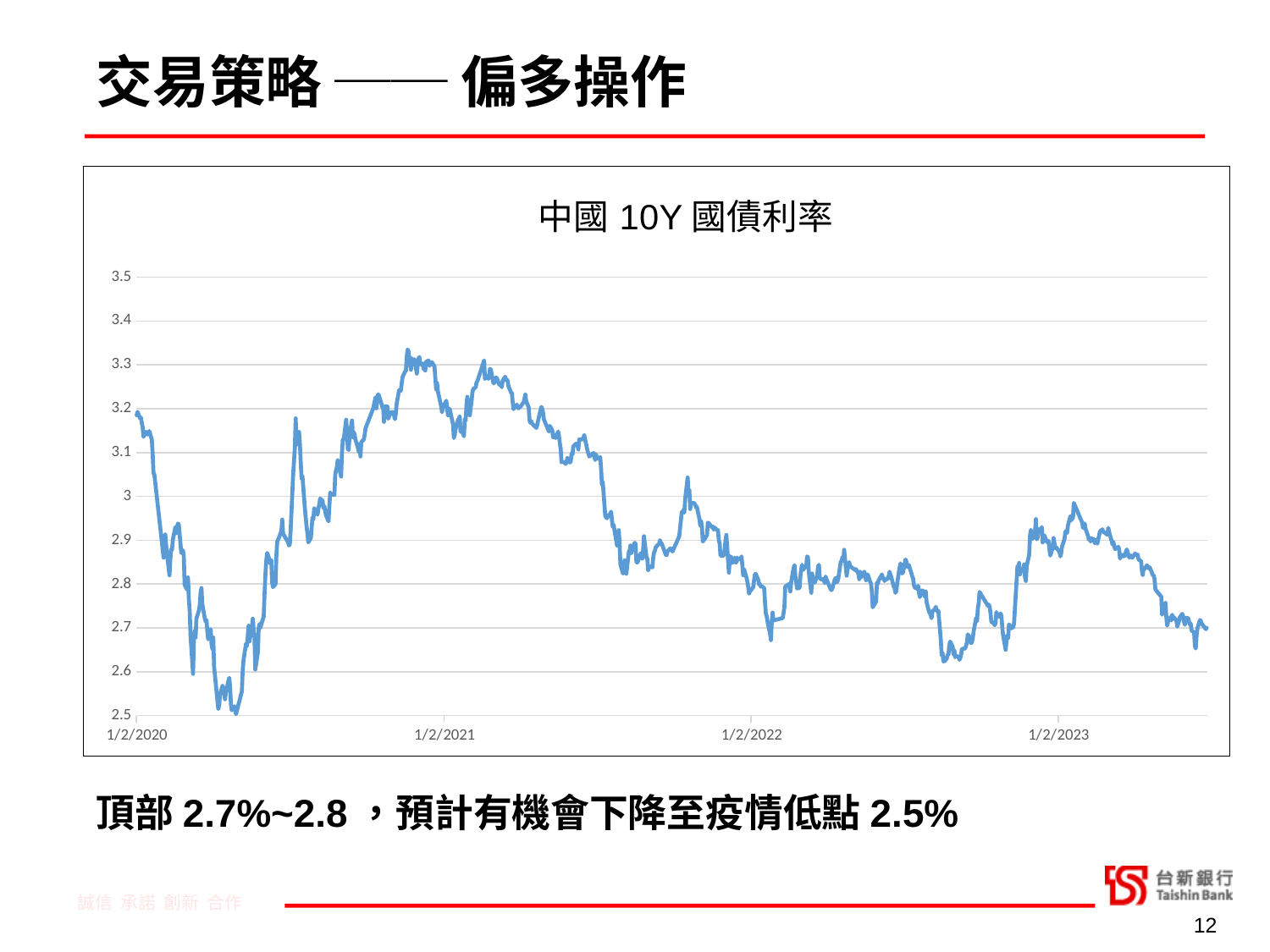

# 交易策略 ── 偏多操作

頂部2.7%~2.8，預計有機會下降至疫情低點2.5%

### Chart: 中國10Y國債利率

| Category | 10Y |
|---|---|
| 43832 | 3.185 |
| 43833 | 3.193 |
| 43836 | 3.178 |
| 43837 | 3.18 |
| 43838 | 3.168 |
| 43839 | 3.159 |
| 43840 | 3.136 |
| 43843 | 3.147 |
| 43844 | 3.146 |
| 43845 | 3.141 |
| 43846 | 3.143 |
| 43847 | 3.149 |
| 43850 | 3.129 |
| 43851 | 3.096 |
| 43852 | 3.053 |
| 43853 | 3.05 |
| 43864 | 2.86 |
| 43865 | 2.89 |
| 43866 | 2.913 |
| 43867 | 2.888 |
| 43868 | 2.868 |
| 43871 | 2.82 |
| 43872 | 2.858 |
| 43873 | 2.88 |
| 43874 | 2.878 |
| 43875 | 2.901 |
| 43878 | 2.93 |
| 43879 | 2.916 |
| 43880 | 2.929 |
| 43881 | 2.938 |
| 43882 | 2.936 |
| 43885 | 2.871 |
| 43886 | 2.872 |
| 43887 | 2.877 |
| 43888 | 2.863 |
| 43889 | 2.798 |
| 43892 | 2.787 |
| 43893 | 2.815 |
| 43894 | 2.766 |
| 43895 | 2.739 |
| 43896 | 2.681 |
| 43899 | 2.595 |
| 43900 | 2.673 |
| 43901 | 2.693 |
| 43902 | 2.678 |
| 43903 | 2.721 |
| 43906 | 2.74 |
| 43907 | 2.753 |
| 43908 | 2.782 |
| 43909 | 2.791 |
| 43910 | 2.754 |
| 43913 | 2.721 |
| 43914 | 2.714 |
| 43915 | 2.718 |
| 43916 | 2.692 |
| 43917 | 2.674 |
| 43920 | 2.697 |
| 43921 | 2.663 |
| 43922 | 2.652 |
| 43923 | 2.678 |
| 43924 | 2.611 |
| 43928 | 2.534 |
| 43929 | 2.515 |
| 43930 | 2.523 |
| 43931 | 2.547 |
| 43934 | 2.568 |
| 43935 | 2.564 |
| 43936 | 2.551 |
| 43937 | 2.537 |
| 43938 | 2.552 |
| 43941 | 2.579 |
| 43942 | 2.586 |
| 43943 | 2.568 |
| 43944 | 2.527 |
| 43945 | 2.512 |
| 43948 | 2.521 |
| 43949 | 2.518 |
| 43950 | 2.503 |
| 43951 | 2.51 |
| 43957 | 2.555 |
| 43958 | 2.603 |
| 43959 | 2.627 |
| 43962 | 2.664 |
| 43963 | 2.658 |
| 43964 | 2.68 |
| 43965 | 2.705 |
| 43966 | 2.669 |
| 43969 | 2.701 |
| 43970 | 2.721 |
| 43971 | 2.695 |
| 43972 | 2.683 |
| 43973 | 2.605 |
| 43976 | 2.644 |
| 43977 | 2.7 |
| 43978 | 2.709 |
| 43979 | 2.7 |
| 43980 | 2.707 |
| 43983 | 2.726 |
| 43984 | 2.778 |
| 43985 | 2.821 |
| 43986 | 2.853 |
| 43987 | 2.871 |
| 43990 | 2.855 |
| 43991 | 2.846 |
| 43992 | 2.854 |
| 43993 | 2.803 |
| 43994 | 2.793 |
| 43997 | 2.8 |
| 43998 | 2.863 |
| 43999 | 2.897 |
| 44000 | 2.901 |
| 44001 | 2.905 |
| 44004 | 2.921 |
| 44005 | 2.947 |
| 44006 | 2.915 |
| 44011 | 2.898 |
| 44012 | 2.895 |
| 44013 | 2.888 |
| 44014 | 2.89 |
| 44015 | 2.923 |
| 44018 | 3.05 |
| 44019 | 3.08 |
| 44020 | 3.11 |
| 44021 | 3.178 |
| 44022 | 3.118 |
| 44025 | 3.147 |
| 44026 | 3.12 |
| 44027 | 3.078 |
| 44028 | 3.04 |
| 44029 | 3.047 |
| 44032 | 2.971 |
| 44033 | 2.95 |
| 44034 | 2.93 |
| 44035 | 2.916 |
| 44036 | 2.895 |
| 44039 | 2.905 |
| 44040 | 2.928 |
| 44041 | 2.952 |
| 44042 | 2.947 |
| 44043 | 2.973 |
| 44046 | 2.963 |
| 44047 | 2.958 |
| 44048 | 2.972 |
| 44049 | 2.981 |
| 44050 | 2.995 |
| 44053 | 2.99 |
| 44054 | 2.973 |
| 44055 | 2.978 |
| 44056 | 2.968 |
| 44057 | 2.957 |
| 44060 | 2.943 |
| 44061 | 2.977 |
| 44062 | 3.009 |
| 44063 | 3.003 |
| 44064 | 3.005 |
| 44067 | 3.003 |
| 44068 | 3.05 |
| 44069 | 3.059 |
| 44070 | 3.067 |
| 44071 | 3.083 |
| 44074 | 3.053 |
| 44075 | 3.045 |
| 44076 | 3.097 |
| 44077 | 3.13 |
| 44078 | 3.128 |
| 44081 | 3.175 |
| 44082 | 3.148 |
| 44083 | 3.108 |
| 44084 | 3.106 |
| 44085 | 3.14 |
| 44088 | 3.173 |
| 44089 | 3.135 |
| 44090 | 3.147 |
| 44091 | 3.141 |
| 44092 | 3.13 |
| 44095 | 3.111 |
| 44096 | 3.101 |
| 44097 | 3.119 |
| 44098 | 3.091 |
| 44099 | 3.124 |
| 44102 | 3.13 |
| 44103 | 3.14 |
| 44104 | 3.155 |
| 44113 | 3.2 |
| 44116 | 3.226 |
| 44117 | 3.201 |
| 44118 | 3.223 |
| 44119 | 3.233 |
| 44120 | 3.23 |
| 44123 | 3.211 |
| 44124 | 3.203 |
| 44125 | 3.204 |
| 44126 | 3.17 |
| 44127 | 3.205 |
| 44130 | 3.205 |
| 44131 | 3.177 |
| 44132 | 3.183 |
| 44133 | 3.186 |
| 44134 | 3.192 |
| 44137 | 3.192 |
| 44138 | 3.185 |
| 44139 | 3.176 |
| 44140 | 3.189 |
| 44141 | 3.211 |
| 44144 | 3.243 |
| 44145 | 3.243 |
| 44146 | 3.241 |
| 44147 | 3.258 |
| 44148 | 3.272 |
| 44151 | 3.285 |
| 44152 | 3.286 |
| 44153 | 3.318 |
| 44154 | 3.335 |
| 44155 | 3.332 |
| 44158 | 3.289 |
| 44159 | 3.315 |
| 44160 | 3.307 |
| 44161 | 3.307 |
| 44162 | 3.313 |
| 44165 | 3.28 |
| 44166 | 3.299 |
| 44167 | 3.314 |
| 44168 | 3.318 |
| 44169 | 3.301 |
| 44172 | 3.303 |
| 44173 | 3.29 |
| 44174 | 3.301 |
| 44175 | 3.287 |
| 44176 | 3.307 |
| 44179 | 3.31 |
| 44180 | 3.298 |
| 44181 | 3.303 |
| 44182 | 3.303 |
| 44183 | 3.306 |
| 44186 | 3.296 |
| 44187 | 3.269 |
| 44188 | 3.244 |
| 44189 | 3.259 |
| 44190 | 3.24 |
| 44193 | 3.213 |
| 44194 | 3.205 |
| 44195 | 3.192 |
| 44196 | 3.203 |
| 44200 | 3.218 |
| 44201 | 3.203 |
| 44202 | 3.185 |
| 44203 | 3.186 |
| 44204 | 3.2 |
| 44207 | 3.173 |
| 44208 | 3.166 |
| 44209 | 3.133 |
| 44210 | 3.14 |
| 44211 | 3.153 |
| 44214 | 3.175 |
| 44215 | 3.176 |
| 44216 | 3.183 |
| 44217 | 3.147 |
| 44218 | 3.155 |
| 44221 | 3.137 |
| 44222 | 3.177 |
| 44223 | 3.172 |
| 44224 | 3.206 |
| 44225 | 3.227 |
| 44228 | 3.185 |
| 44229 | 3.202 |
| 44230 | 3.215 |
| 44231 | 3.236 |
| 44232 | 3.245 |
| 44235 | 3.249 |
| 44236 | 3.26 |
| 44237 | 3.263 |
| 44245 | 3.31 |
| 44246 | 3.268 |
| 44249 | 3.275 |
| 44250 | 3.268 |
| 44251 | 3.276 |
| 44252 | 3.291 |
| 44253 | 3.289 |
| 44256 | 3.258 |
| 44257 | 3.258 |
| 44258 | 3.266 |
| 44259 | 3.271 |
| 44260 | 3.27 |
| 44263 | 3.255 |
| 44264 | 3.257 |
| 44265 | 3.253 |
| 44266 | 3.249 |
| 44267 | 3.264 |
| 44270 | 3.273 |
| 44271 | 3.265 |
| 44272 | 3.266 |
| 44273 | 3.263 |
| 44274 | 3.251 |
| 44277 | 3.237 |
| 44278 | 3.236 |
| 44279 | 3.214 |
| 44280 | 3.199 |
| 44281 | 3.204 |
| 44284 | 3.209 |
| 44285 | 3.202 |
| 44286 | 3.201 |
| 44287 | 3.204 |
| 44288 | 3.204 |
| 44292 | 3.215 |
| 44293 | 3.223 |
| 44294 | 3.233 |
| 44295 | 3.217 |
| 44298 | 3.203 |
| 44299 | 3.173 |
| 44300 | 3.168 |
| 44301 | 3.172 |
| 44302 | 3.166 |
| 44305 | 3.16 |
| 44306 | 3.159 |
| 44307 | 3.156 |
| 44308 | 3.162 |
| 44309 | 3.171 |
| 44312 | 3.197 |
| 44313 | 3.204 |
| 44314 | 3.2 |
| 44315 | 3.192 |
| 44316 | 3.176 |
| 44322 | 3.148 |
| 44323 | 3.161 |
| 44326 | 3.151 |
| 44327 | 3.135 |
| 44328 | 3.135 |
| 44329 | 3.14 |
| 44330 | 3.133 |
| 44333 | 3.148 |
| 44334 | 3.138 |
| 44335 | 3.121 |
| 44336 | 3.109 |
| 44337 | 3.078 |
| 44340 | 3.078 |
| 44341 | 3.076 |
| 44342 | 3.074 |
| 44343 | 3.078 |
| 44344 | 3.088 |
| 44347 | 3.077 |
| 44348 | 3.08 |
| 44349 | 3.098 |
| 44350 | 3.095 |
| 44351 | 3.114 |
| 44354 | 3.12 |
| 44355 | 3.12 |
| 44356 | 3.117 |
| 44357 | 3.107 |
| 44358 | 3.13 |
| 44362 | 3.13 |
| 44363 | 3.134 |
| 44364 | 3.14 |
| 44365 | 3.13 |
| 44368 | 3.103 |
| 44369 | 3.098 |
| 44370 | 3.091 |
| 44371 | 3.093 |
| 44372 | 3.093 |
| 44375 | 3.099 |
| 44376 | 3.093 |
| 44377 | 3.083 |
| 44378 | 3.096 |
| 44379 | 3.089 |
| 44382 | 3.085 |
| 44383 | 3.09 |
| 44384 | 3.065 |
| 44385 | 3.026 |
| 44386 | 3.033 |
| 44389 | 2.956 |
| 44390 | 2.952 |
| 44391 | 2.95 |
| 44392 | 2.957 |
| 44393 | 2.954 |
| 44396 | 2.965 |
| 44397 | 2.944 |
| 44398 | 2.93 |
| 44399 | 2.935 |
| 44400 | 2.922 |
| 44403 | 2.888 |
| 44404 | 2.91 |
| 44405 | 2.923 |
| 44406 | 2.895 |
| 44407 | 2.845 |
| 44410 | 2.824 |
| 44411 | 2.845 |
| 44412 | 2.854 |
| 44413 | 2.827 |
| 44414 | 2.823 |
| 44417 | 2.873 |
| 44418 | 2.877 |
| 44419 | 2.888 |
| 44420 | 2.87 |
| 44421 | 2.879 |
| 44424 | 2.894 |
| 44425 | 2.892 |
| 44426 | 2.85 |
| 44427 | 2.849 |
| 44428 | 2.853 |
| 44431 | 2.869 |
| 44432 | 2.871 |
| 44433 | 2.858 |
| 44434 | 2.877 |
| 44435 | 2.909 |
| 44438 | 2.861 |
| 44439 | 2.857 |
| 44440 | 2.831 |
| 44441 | 2.838 |
| 44442 | 2.84 |
| 44445 | 2.838 |
| 44446 | 2.86 |
| 44447 | 2.872 |
| 44448 | 2.876 |
| 44449 | 2.884 |
| 44452 | 2.89 |
| 44453 | 2.89 |
| 44454 | 2.9 |
| 44455 | 2.894 |
| 44456 | 2.893 |
| 44461 | 2.867 |
| 44462 | 2.866 |
| 44463 | 2.874 |
| 44466 | 2.881 |
| 44467 | 2.881 |
| 44468 | 2.878 |
| 44469 | 2.874 |
| 44477 | 2.909 |
| 44480 | 2.964 |
| 44481 | 2.963 |
| 44482 | 2.969 |
| 44483 | 2.963 |
| 44484 | 2.993 |
| 44487 | 3.043 |
| 44488 | 3.009 |
| 44489 | 3.015 |
| 44490 | 2.971 |
| 44491 | 2.985 |
| 44494 | 2.985 |
| 44495 | 2.984 |
| 44496 | 2.981 |
| 44497 | 2.975 |
| 44498 | 2.976 |
| 44501 | 2.948 |
| 44502 | 2.933 |
| 44503 | 2.944 |
| 44504 | 2.93 |
| 44505 | 2.897 |
| 44508 | 2.905 |
| 44509 | 2.909 |
| 44510 | 2.911 |
| 44511 | 2.94 |
| 44512 | 2.939 |
| 44515 | 2.932 |
| 44516 | 2.929 |
| 44517 | 2.931 |
| 44518 | 2.924 |
| 44519 | 2.929 |
| 44522 | 2.923 |
| 44523 | 2.923 |
| 44524 | 2.9 |
| 44525 | 2.893 |
| 44526 | 2.865 |
| 44529 | 2.864 |
| 44530 | 2.867 |
| 44531 | 2.879 |
| 44532 | 2.899 |
| 44533 | 2.912 |
| 44536 | 2.826 |
| 44537 | 2.855 |
| 44538 | 2.863 |
| 44539 | 2.86 |
| 44540 | 2.848 |
| 44543 | 2.86 |
| 44544 | 2.849 |
| 44545 | 2.85 |
| 44546 | 2.86 |
| 44547 | 2.856 |
| 44550 | 2.858 |
| 44551 | 2.863 |
| 44552 | 2.843 |
| 44553 | 2.82 |
| 44554 | 2.834 |
| 44557 | 2.814 |
| 44558 | 2.805 |
| 44559 | 2.793 |
| 44560 | 2.778 |
| 44561 | 2.783 |
| 44565 | 2.793 |
| 44566 | 2.809 |
| 44567 | 2.822 |
| 44568 | 2.823 |
| 44571 | 2.809 |
| 44572 | 2.799 |
| 44573 | 2.8 |
| 44574 | 2.794 |
| 44575 | 2.795 |
| 44578 | 2.791 |
| 44579 | 2.756 |
| 44580 | 2.732 |
| 44581 | 2.726 |
| 44582 | 2.713 |
| 44585 | 2.686 |
| 44586 | 2.672 |
| 44587 | 2.715 |
| 44588 | 2.735 |
| 44589 | 2.717 |
| 44599 | 2.722 |
| 44600 | 2.722 |
| 44601 | 2.734 |
| 44602 | 2.747 |
| 44603 | 2.794 |
| 44606 | 2.798 |
| 44607 | 2.8 |
| 44608 | 2.793 |
| 44609 | 2.783 |
| 44610 | 2.804 |
| 44613 | 2.837 |
| 44614 | 2.843 |
| 44615 | 2.818 |
| 44616 | 2.806 |
| 44617 | 2.79 |
| 44620 | 2.791 |
| 44621 | 2.818 |
| 44622 | 2.834 |
| 44623 | 2.844 |
| 44624 | 2.832 |
| 44627 | 2.84 |
| 44628 | 2.84 |
| 44629 | 2.863 |
| 44630 | 2.861 |
| 44631 | 2.826 |
| 44634 | 2.78 |
| 44635 | 2.824 |
| 44636 | 2.81 |
| 44637 | 2.813 |
| 44638 | 2.803 |
| 44641 | 2.819 |
| 44642 | 2.84 |
| 44643 | 2.844 |
| 44644 | 2.815 |
| 44645 | 2.811 |
| 44648 | 2.811 |
| 44649 | 2.808 |
| 44650 | 2.802 |
| 44651 | 2.817 |
| 44652 | 2.811 |
| 44657 | 2.788 |
| 44658 | 2.786 |
| 44659 | 2.79 |
| 44662 | 2.811 |
| 44663 | 2.814 |
| 44664 | 2.804 |
| 44665 | 2.806 |
| 44666 | 2.812 |
| 44669 | 2.851 |
| 44670 | 2.852 |
| 44671 | 2.862 |
| 44672 | 2.853 |
| 44673 | 2.878 |
| 44676 | 2.819 |
| 44677 | 2.833 |
| 44678 | 2.843 |
| 44679 | 2.85 |
| 44680 | 2.841 |
| 44686 | 2.832 |
| 44687 | 2.834 |
| 44690 | 2.823 |
| 44691 | 2.811 |
| 44692 | 2.828 |
| 44693 | 2.815 |
| 44694 | 2.818 |
| 44697 | 2.828 |
| 44698 | 2.822 |
| 44699 | 2.808 |
| 44700 | 2.811 |
| 44701 | 2.822 |
| 44704 | 2.805 |
| 44705 | 2.801 |
| 44706 | 2.782 |
| 44707 | 2.747 |
| 44708 | 2.75 |
| 44711 | 2.76 |
| 44712 | 2.803 |
| 44713 | 2.8 |
| 44714 | 2.808 |
| 44718 | 2.822 |
| 44719 | 2.812 |
| 44720 | 2.814 |
| 44721 | 2.807 |
| 44722 | 2.81 |
| 44725 | 2.812 |
| 44726 | 2.818 |
| 44727 | 2.828 |
| 44728 | 2.821 |
| 44729 | 2.816 |
| 44732 | 2.794 |
| 44733 | 2.791 |
| 44734 | 2.78 |
| 44735 | 2.784 |
| 44736 | 2.801 |
| 44739 | 2.838 |
| 44740 | 2.847 |
| 44741 | 2.838 |
| 44742 | 2.824 |
| 44743 | 2.827 |
| 44746 | 2.856 |
| 44747 | 2.851 |
| 44748 | 2.839 |
| 44749 | 2.842 |
| 44750 | 2.843 |
| 44753 | 2.824 |
| 44754 | 2.817 |
| 44755 | 2.813 |
| 44756 | 2.797 |
| 44757 | 2.792 |
| 44760 | 2.789 |
| 44761 | 2.796 |
| 44762 | 2.78 |
| 44763 | 2.77 |
| 44764 | 2.785 |
| 44767 | 2.785 |
| 44768 | 2.775 |
| 44769 | 2.771 |
| 44770 | 2.783 |
| 44771 | 2.759 |
| 44774 | 2.736 |
| 44775 | 2.733 |
| 44776 | 2.728 |
| 44777 | 2.722 |
| 44778 | 2.738 |
| 44781 | 2.743 |
| 44782 | 2.748 |
| 44783 | 2.741 |
| 44784 | 2.737 |
| 44785 | 2.739 |
| 44788 | 2.672 |
| 44789 | 2.637 |
| 44790 | 2.643 |
| 44791 | 2.624 |
| 44792 | 2.623 |
| 44795 | 2.63 |
| 44796 | 2.639 |
| 44797 | 2.639 |
| 44798 | 2.66 |
| 44799 | 2.669 |
| 44802 | 2.657 |
| 44803 | 2.639 |
| 44804 | 2.649 |
| 44805 | 2.633 |
| 44806 | 2.636 |
| 44809 | 2.634 |
| 44810 | 2.627 |
| 44811 | 2.631 |
| 44812 | 2.638 |
| 44813 | 2.652 |
| 44817 | 2.653 |
| 44818 | 2.66 |
| 44819 | 2.666 |
| 44820 | 2.685 |
| 44823 | 2.677 |
| 44824 | 2.665 |
| 44825 | 2.668 |
| 44826 | 2.678 |
| 44827 | 2.693 |
| 44830 | 2.723 |
| 44831 | 2.715 |
| 44832 | 2.746 |
| 44833 | 2.757 |
| 44834 | 2.782 |
| 44844 | 2.75 |
| 44845 | 2.753 |
| 44846 | 2.748 |
| 44847 | 2.734 |
| 44848 | 2.714 |
| 44851 | 2.71 |
| 44852 | 2.706 |
| 44853 | 2.711 |
| 44854 | 2.736 |
| 44855 | 2.729 |
| 44858 | 2.725 |
| 44859 | 2.733 |
| 44860 | 2.727 |
| 44861 | 2.701 |
| 44862 | 2.683 |
| 44865 | 2.65 |
| 44866 | 2.67 |
| 44867 | 2.683 |
| 44868 | 2.676 |
| 44869 | 2.708 |
| 44872 | 2.699 |
| 44873 | 2.702 |
| 44874 | 2.701 |
| 44875 | 2.71 |
| 44876 | 2.743 |
| 44879 | 2.84 |
| 44880 | 2.826 |
| 44881 | 2.848 |
| 44882 | 2.822 |
| 44883 | 2.833 |
| 44886 | 2.829 |
| 44887 | 2.845 |
| 44888 | 2.816 |
| 44889 | 2.807 |
| 44890 | 2.841 |
| 44893 | 2.867 |
| 44894 | 2.911 |
| 44895 | 2.923 |
| 44896 | 2.907 |
| 44897 | 2.903 |
| 44900 | 2.922 |
| 44901 | 2.948 |
| 44902 | 2.902 |
| 44903 | 2.906 |
| 44904 | 2.925 |
| 44907 | 2.923 |
| 44908 | 2.93 |
| 44909 | 2.895 |
| 44910 | 2.909 |
| 44911 | 2.911 |
| 44914 | 2.896 |
| 44915 | 2.898 |
| 44916 | 2.898 |
| 44917 | 2.88 |
| 44918 | 2.865 |
| 44921 | 2.883 |
| 44922 | 2.905 |
| 44923 | 2.893 |
| 44924 | 2.882 |
| 44925 | 2.884 |
| 44929 | 2.873 |
| 44930 | 2.863 |
| 44931 | 2.87 |
| 44932 | 2.885 |
| 44935 | 2.903 |
| 44936 | 2.92 |
| 44937 | 2.917 |
| 44938 | 2.917 |
| 44939 | 2.933 |
| 44942 | 2.955 |
| 44943 | 2.945 |
| 44944 | 2.952 |
| 44945 | 2.95 |
| 44946 | 2.985 |
| 44956 | 2.94 |
| 44957 | 2.928 |
| 44958 | 2.935 |
| 44959 | 2.938 |
| 44960 | 2.926 |
| 44963 | 2.909 |
| 44964 | 2.901 |
| 44965 | 2.905 |
| 44966 | 2.897 |
| 44967 | 2.904 |
| 44970 | 2.902 |
| 44971 | 2.893 |
| 44972 | 2.897 |
| 44973 | 2.901 |
| 44974 | 2.892 |
| 44977 | 2.919 |
| 44978 | 2.922 |
| 44979 | 2.921 |
| 44980 | 2.925 |
| 44981 | 2.919 |
| 44984 | 2.916 |
| 44985 | 2.913 |
| 44986 | 2.913 |
| 44987 | 2.928 |
| 44988 | 2.919 |
| 44991 | 2.898 |
| 44992 | 2.89 |
| 44993 | 2.896 |
| 44994 | 2.888 |
| 44995 | 2.88 |
| 44998 | 2.883 |
| 44999 | 2.885 |
| 45000 | 2.878 |
| 45001 | 2.858 |
| 45002 | 2.867 |
| 45005 | 2.863 |
| 45006 | 2.868 |
| 45007 | 2.864 |
| 45008 | 2.874 |
| 45009 | 2.879 |
| 45012 | 2.86 |
| 45013 | 2.864 |
| 45014 | 2.865 |
| 45015 | 2.86 |
| 45016 | 2.861 |
| 45019 | 2.87 |
| 45020 | 2.866 |
| 45022 | 2.867 |
| 45023 | 2.856 |
| 45026 | 2.852 |
| 45027 | 2.83 |
| 45028 | 2.82 |
| 45029 | 2.835 |
| 45030 | 2.834 |
| 45033 | 2.843 |
| 45034 | 2.838 |
| 45035 | 2.836 |
| 45036 | 2.838 |
| 45037 | 2.835 |
| 45040 | 2.82 |
| 45041 | 2.82 |
| 45042 | 2.811 |
| 45043 | 2.788 |
| 45044 | 2.785 |
| 45050 | 2.771 |
| 45051 | 2.73 |
| 45054 | 2.748 |
| 45055 | 2.757 |
| 45056 | 2.725 |
| 45057 | 2.705 |
| 45058 | 2.714 |
| 45061 | 2.725 |
| 45062 | 2.717 |
| 45063 | 2.73 |
| 45064 | 2.72 |
| 45065 | 2.724 |
| 45068 | 2.717 |
| 45069 | 2.703 |
| 45070 | 2.709 |
| 45071 | 2.715 |
| 45072 | 2.724 |
| 45075 | 2.732 |
| 45076 | 2.726 |
| 45077 | 2.714 |
| 45078 | 2.707 |
| 45079 | 2.723 |
| 45082 | 2.722 |
| 45083 | 2.714 |
| 45084 | 2.707 |
| 45085 | 2.71 |
| 45086 | 2.694 |
| 45089 | 2.69 |
| 45090 | 2.658 |
| 45091 | 2.653 |
| 45092 | 2.683 |
| 45093 | 2.699 |
| 45096 | 2.718 |
| 45097 | 2.716 |
| 45098 | 2.71 |
| 45103 | 2.697 |
| 45104 | 2.7 |

12